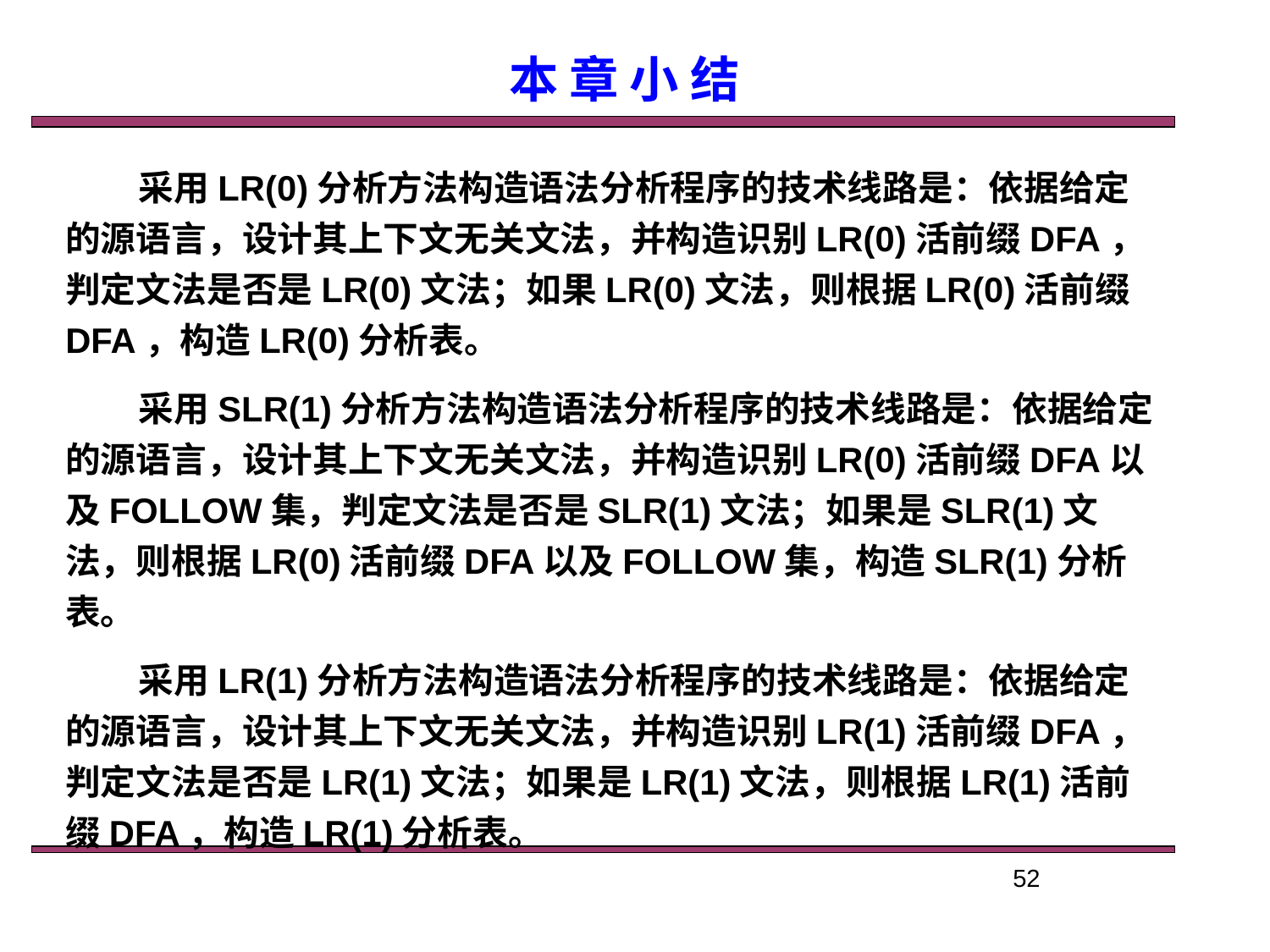

本 章 小 结
采用LR(0)分析方法构造语法分析程序的技术线路是：依据给定的源语言，设计其上下文无关文法，并构造识别LR(0)活前缀DFA，判定文法是否是LR(0)文法；如果LR(0)文法，则根据LR(0)活前缀DFA，构造LR(0)分析表。
采用SLR(1)分析方法构造语法分析程序的技术线路是：依据给定的源语言，设计其上下文无关文法，并构造识别LR(0)活前缀DFA以及FOLLOW集，判定文法是否是SLR(1)文法；如果是SLR(1)文法，则根据LR(0)活前缀DFA以及FOLLOW集，构造SLR(1)分析表。
采用LR(1)分析方法构造语法分析程序的技术线路是：依据给定的源语言，设计其上下文无关文法，并构造识别LR(1)活前缀DFA，判定文法是否是LR(1)文法；如果是LR(1)文法，则根据LR(1)活前缀DFA，构造LR(1)分析表。

52